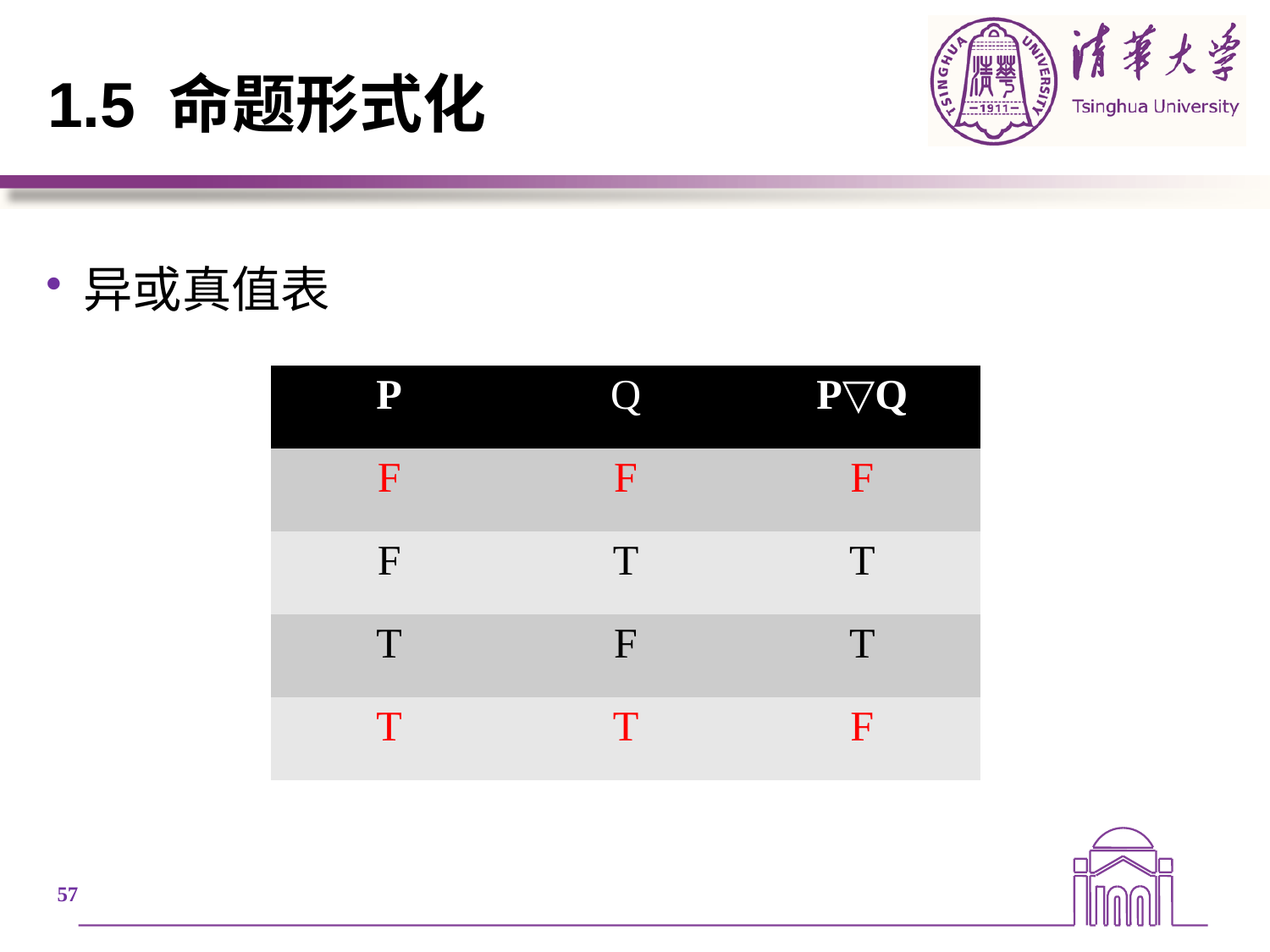

# 1.5 命题形式化
异或真值表
| P | Q | P▽Q |
| --- | --- | --- |
| F | F | F |
| F | T | T |
| T | F | T |
| T | T | F |